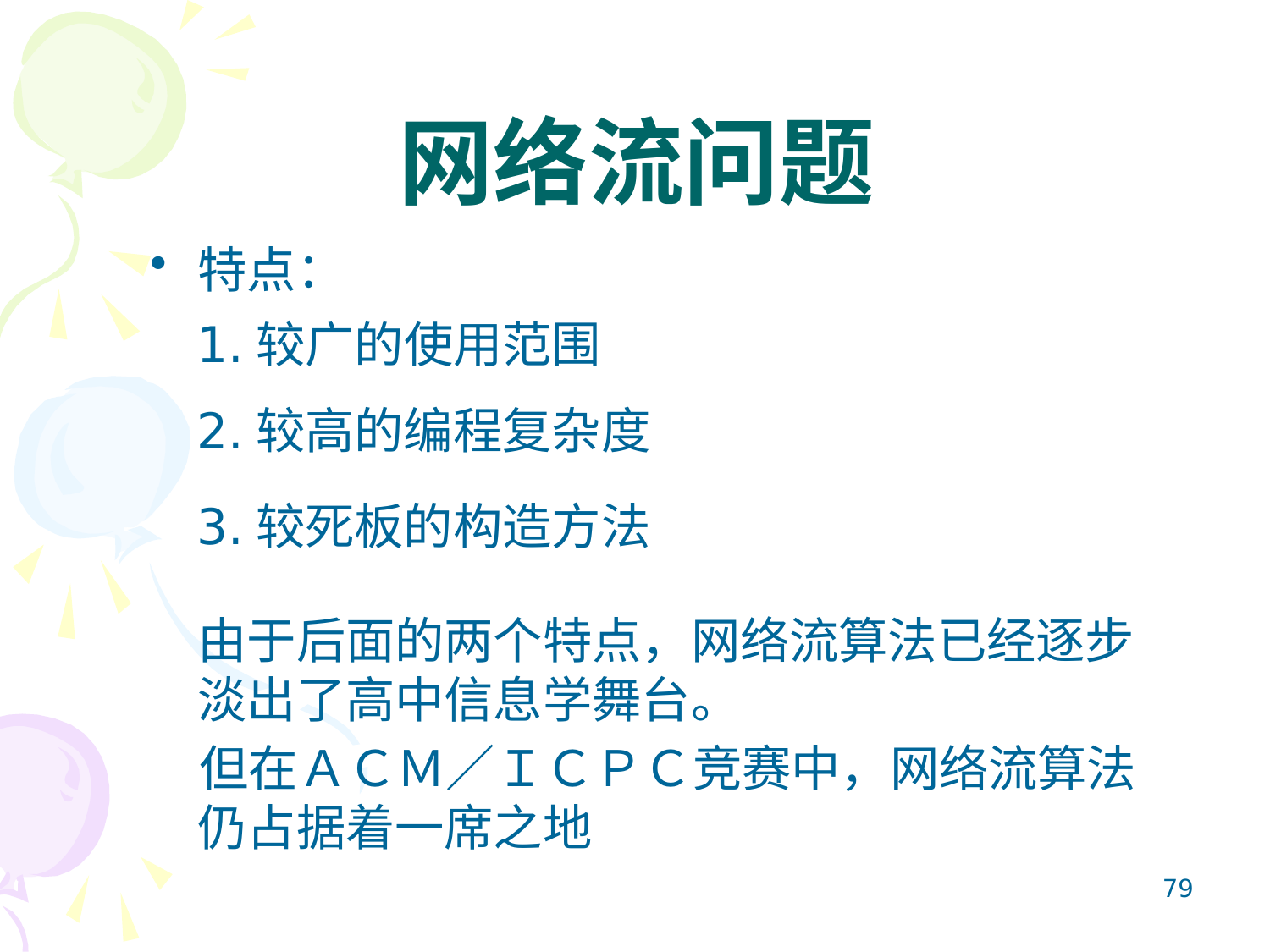

# 网络流问题
特点：
   1.较广的使用范围
   2.较高的编程复杂度
   3.较死板的构造方法
	由于后面的两个特点，网络流算法已经逐步淡出了高中信息学舞台。
　但在ＡＣＭ／ＩＣＰＣ竞赛中，网络流算法仍占据着一席之地
79